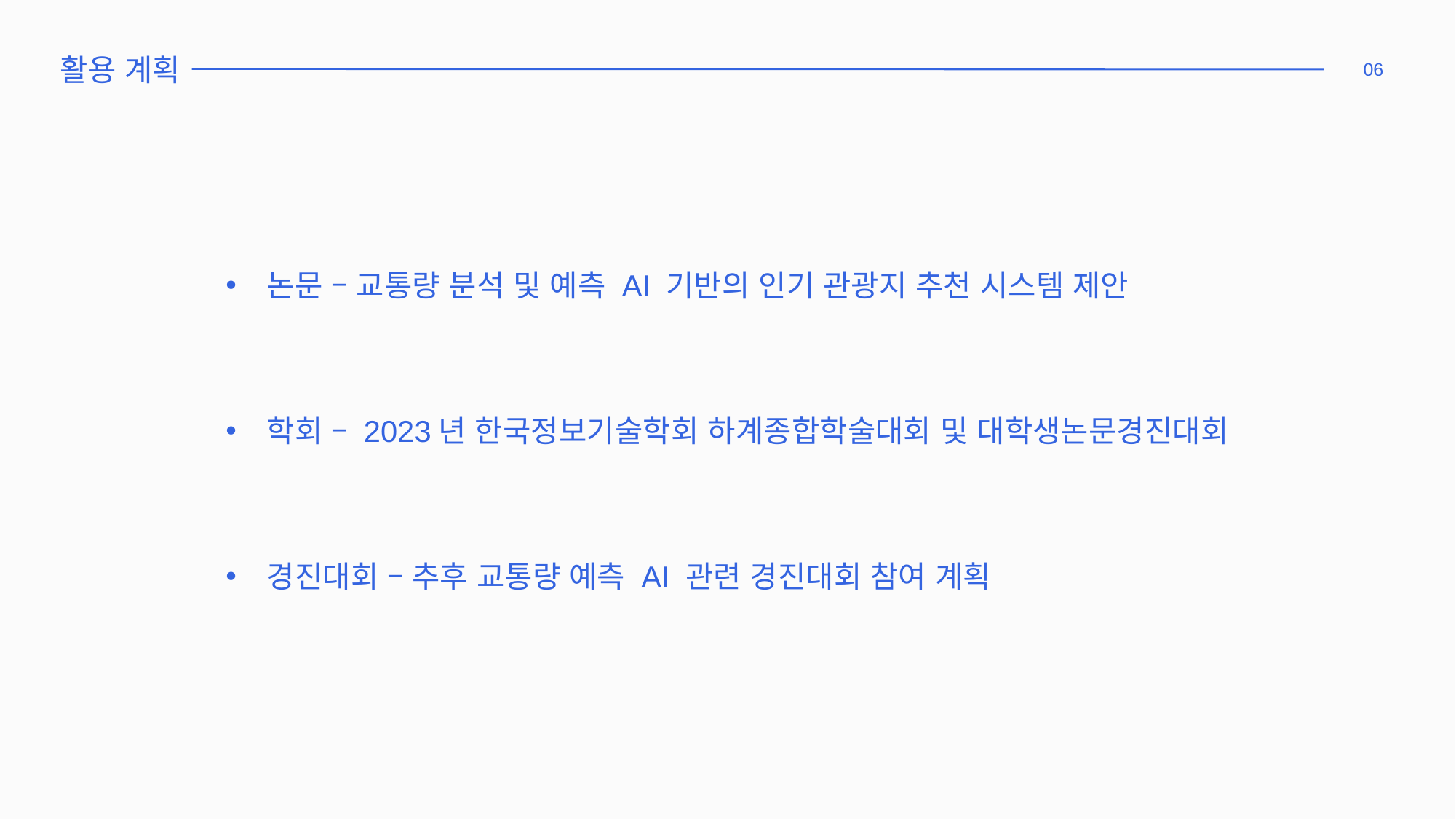

활용 계획
06
논문 – 교통량 분석 및 예측 AI 기반의 인기 관광지 추천 시스템 제안

학회 – 2023년 한국정보기술학회 하계종합학술대회 및 대학생논문경진대회

경진대회 – 추후 교통량 예측 AI 관련 경진대회 참여 계획